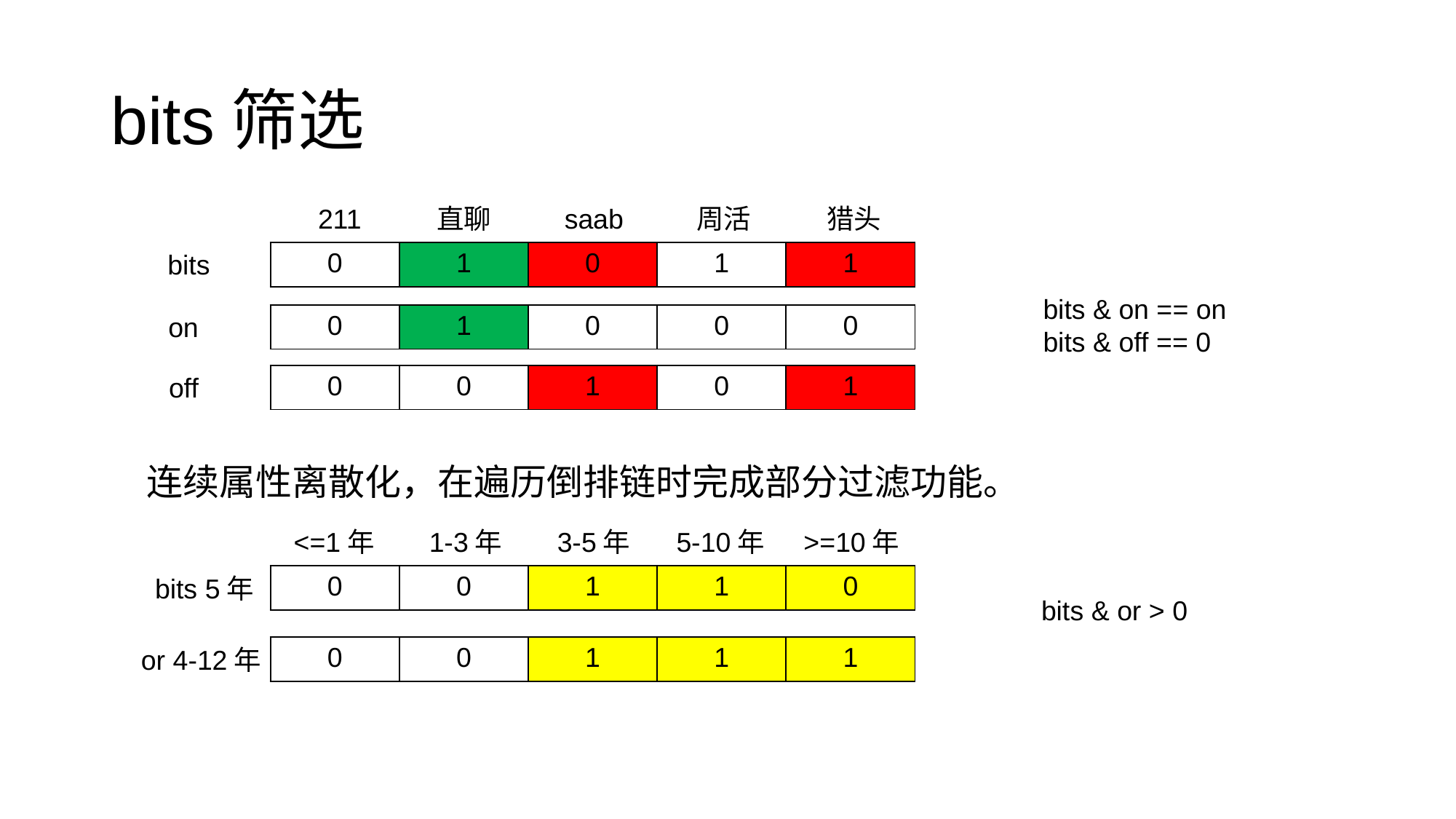

# bits筛选
211
直聊
saab
周活
猎头
| 0 | 1 | 0 | 1 | 1 |
| --- | --- | --- | --- | --- |
bits
bits & on == on
bits & off == 0
| 0 | 1 | 0 | 0 | 0 |
| --- | --- | --- | --- | --- |
on
| 0 | 0 | 1 | 0 | 1 |
| --- | --- | --- | --- | --- |
off
连续属性离散化，在遍历倒排链时完成部分过滤功能。
<=1年
1-3年
3-5年
5-10年
>=10年
| 0 | 0 | 1 | 1 | 0 |
| --- | --- | --- | --- | --- |
bits 5年
bits & or > 0
| 0 | 0 | 1 | 1 | 1 |
| --- | --- | --- | --- | --- |
or 4-12年